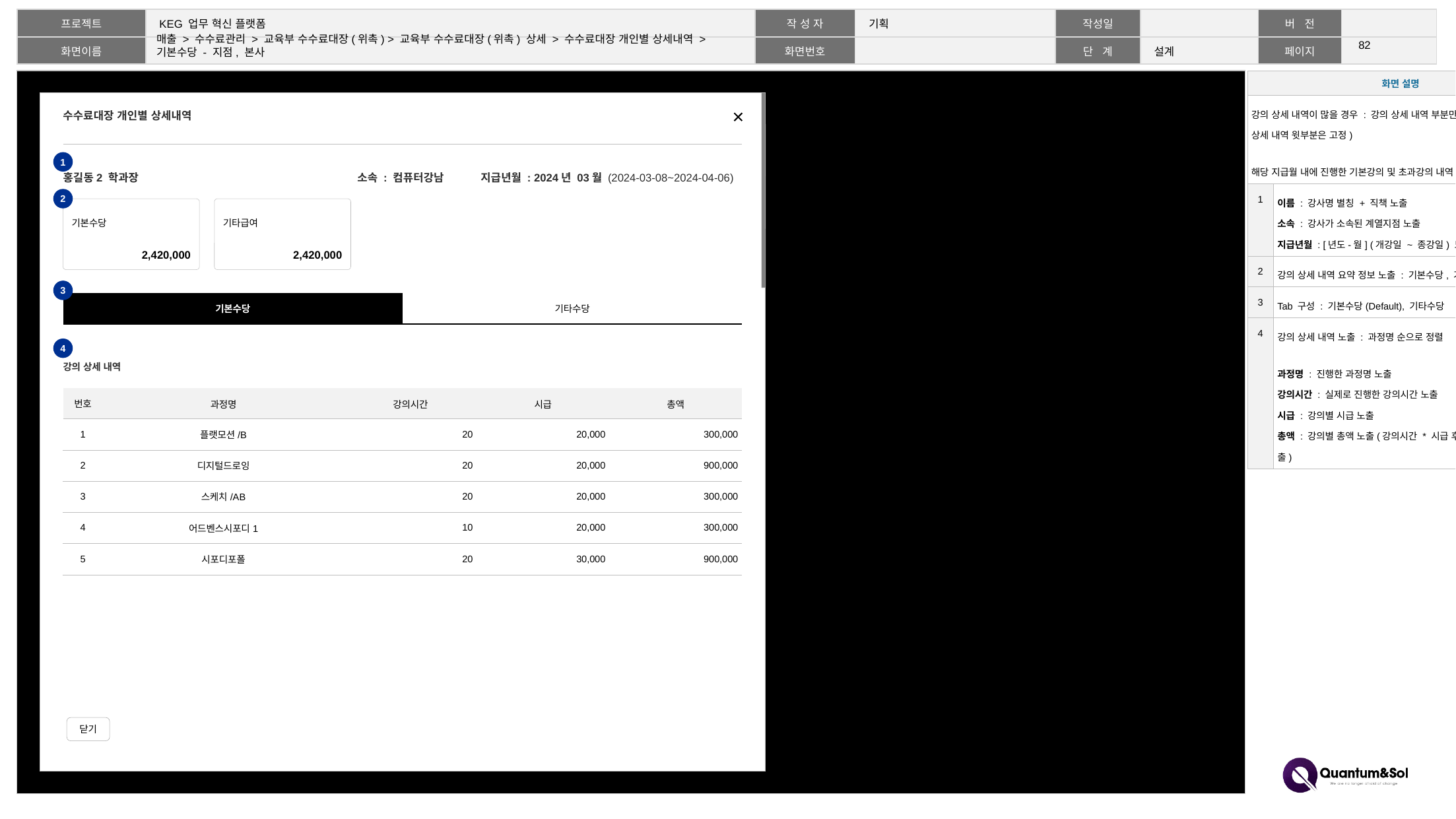

82

# 매출 > 수수료관리 > 교육부 수수료대장(위촉) > 교육부 수수료대장(위촉) 상세 > 수수료대장 개인별 상세내역 > 기본수당 - 지점, 본사
| 화면 설명 |  |
| --- | --- |
| 강의 상세 내역이 많을 경우 : 강의 상세 내역 부분만 스크롤 처리됨(강의 상세 내역 윗부분은 고정) 해당 지급월 내에 진행한 기본강의 및 초과강의 내역 노출 |  |
| 1 | 이름 : 강사명 별칭 + 직책 노출 소속 : 강사가 소속된 계열지점 노출 지급년월 : [년도-월] (개강일 ~ 종강일) 노출 |
| 2 | 강의 상세 내역 요약 정보 노출 : 기본수당, 기타수당 으로 구성 |
| 3 | Tab 구성 : 기본수당(Default), 기타수당 |
| 4 | 강의 상세 내역 노출 : 과정명 순으로 정렬 과정명 : 진행한 과정명 노출 강의시간 : 실제로 진행한 강의시간 노출 시급 : 강의별 시급 노출 총액 : 강의별 총액 노출(강의시간 \* 시급 후 원단위 반올림 후 노출) |
수수료대장 개인별 상세내역

1
홍길동2 학과장
소속 : 컴퓨터강남
지급년월 : 2024년 03월 (2024-03-08~2024-04-06)
2
기본수당
2,420,000
기타급여
2,420,000
3
| 기본수당 | 기타수당 |
| --- | --- |
4
강의 상세 내역
| 번호 | 과정명 | 강의시간 | 시급 | 총액 |
| --- | --- | --- | --- | --- |
| 1 | 플랫모션/B | 20 | 20,000 | 300,000 |
| 2 | 디지털드로잉 | 20 | 20,000 | 900,000 |
| 3 | 스케치/AB | 20 | 20,000 | 300,000 |
| 4 | 어드벤스시포디1 | 10 | 20,000 | 300,000 |
| 5 | 시포디포폴 | 20 | 30,000 | 900,000 |
닫기